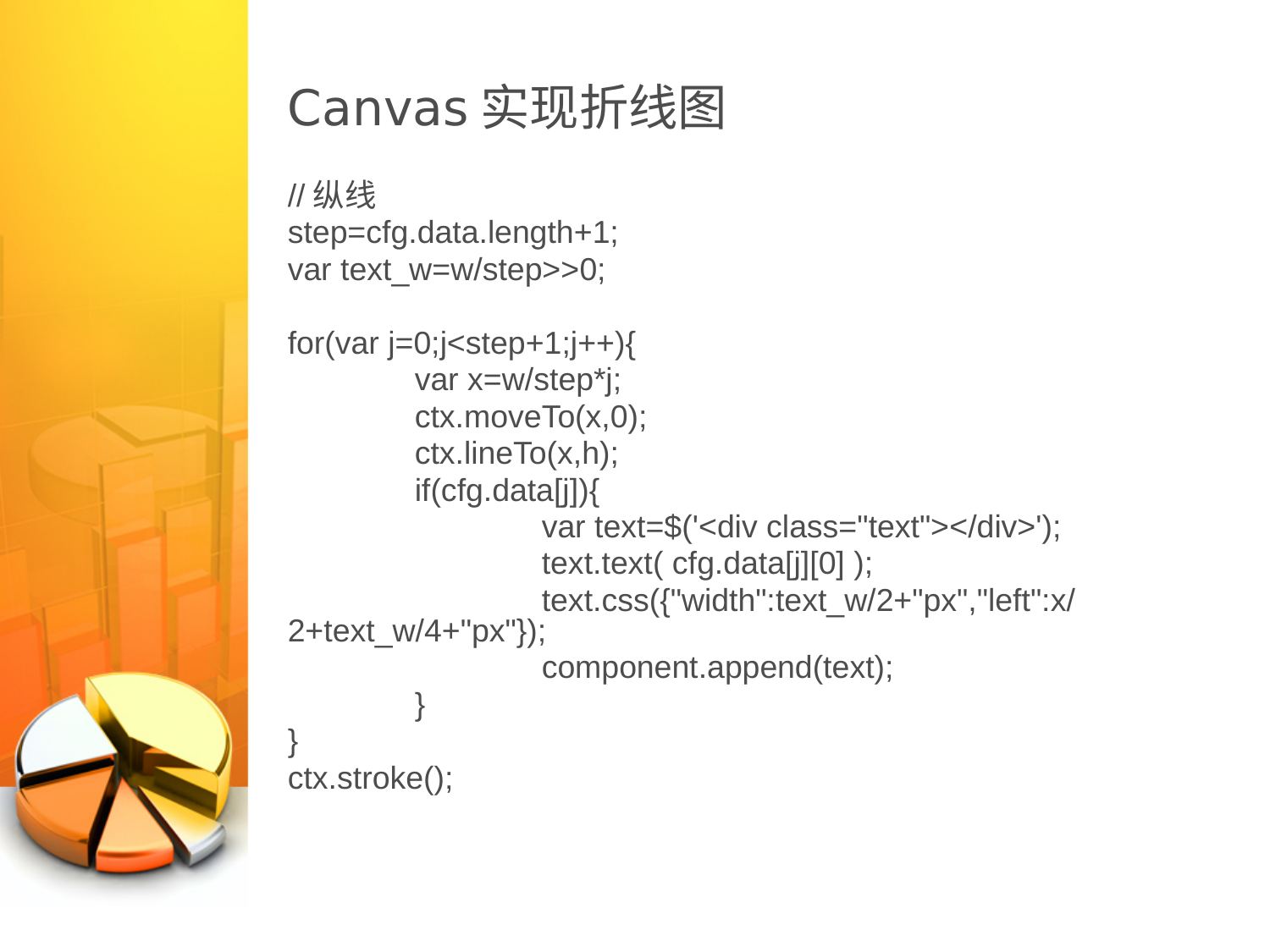

# Canvas实现折线图
//纵线
step=cfg.data.length+1;
var text_w=w/step>>0;

for(var j=0;j<step+1;j++){
	var x=w/step*j;
	ctx.moveTo(x,0);
	ctx.lineTo(x,h);
	if(cfg.data[j]){
		var text=$('<div class="text"></div>');
		text.text( cfg.data[j][0] );
		text.css({"width":text_w/2+"px","left":x/2+text_w/4+"px"});
		component.append(text);
	}
}
ctx.stroke();
PPT模板下载：www.1ppt.com/moban/     行业PPT模板：www.1ppt.com/hangye/
节日PPT模板：www.1ppt.com/jieri/           PPT素材下载：www.1ppt.com/sucai/
PPT背景图片：www.1ppt.com/beijing/      PPT图表下载：www.1ppt.com/tubiao/
优秀PPT下载：www.1ppt.com/xiazai/        PPT教程： www.1ppt.com/powerpoint/
Word教程： www.1ppt.com/word/              Excel教程：www.1ppt.com/excel/
资料下载：www.1ppt.com/ziliao/                PPT课件下载：www.1ppt.com/kejian/
范文下载：www.1ppt.com/fanwen/             试卷下载：www.1ppt.com/shiti/
教案下载：www.1ppt.com/jiaoan/        PPT论坛：www.1ppt.cn